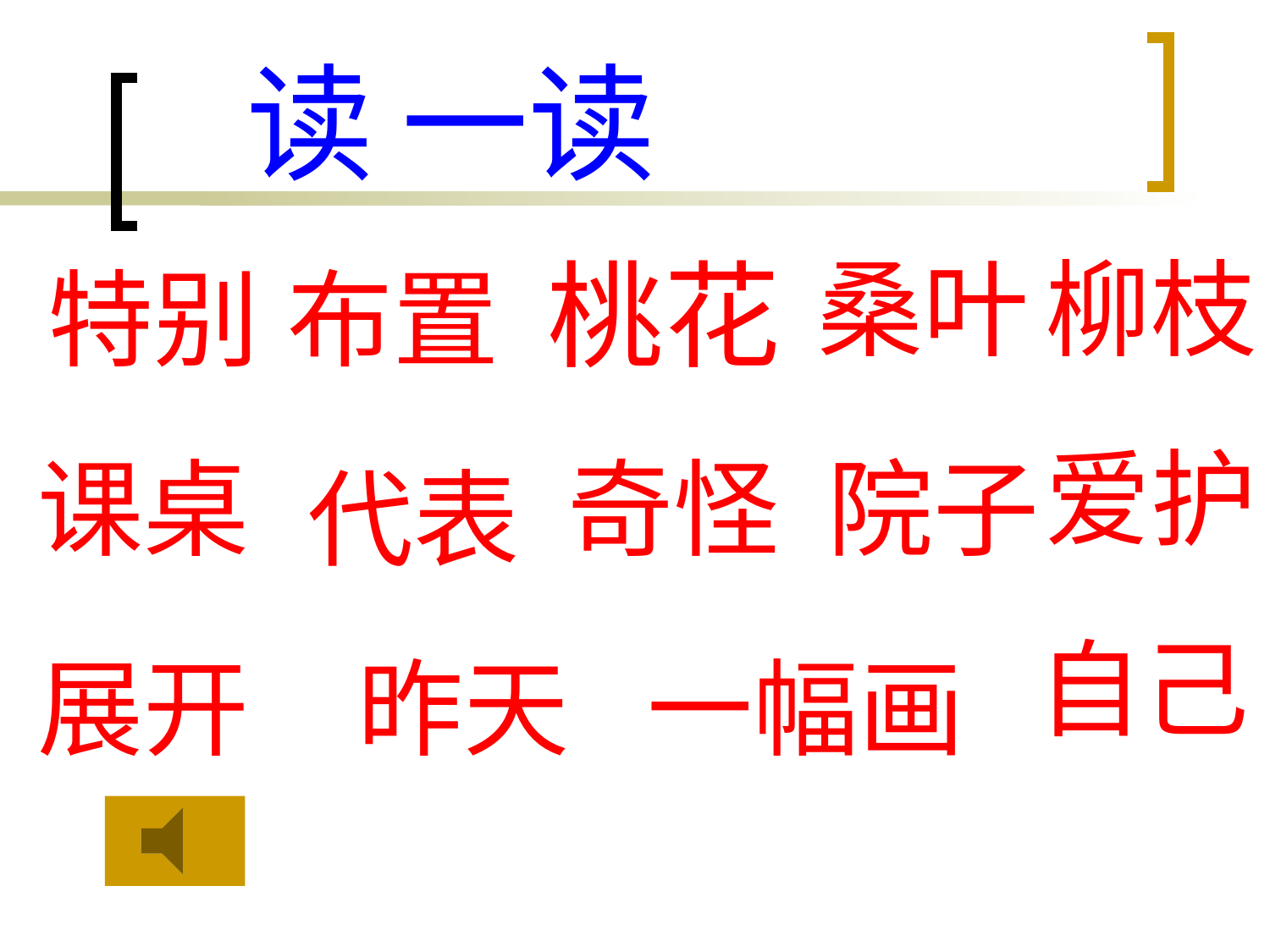

读 一读
桃花
桑叶
柳枝
特别
布置
爱护
课桌
奇怪
院子
代表
自己
展开
昨天
一幅画